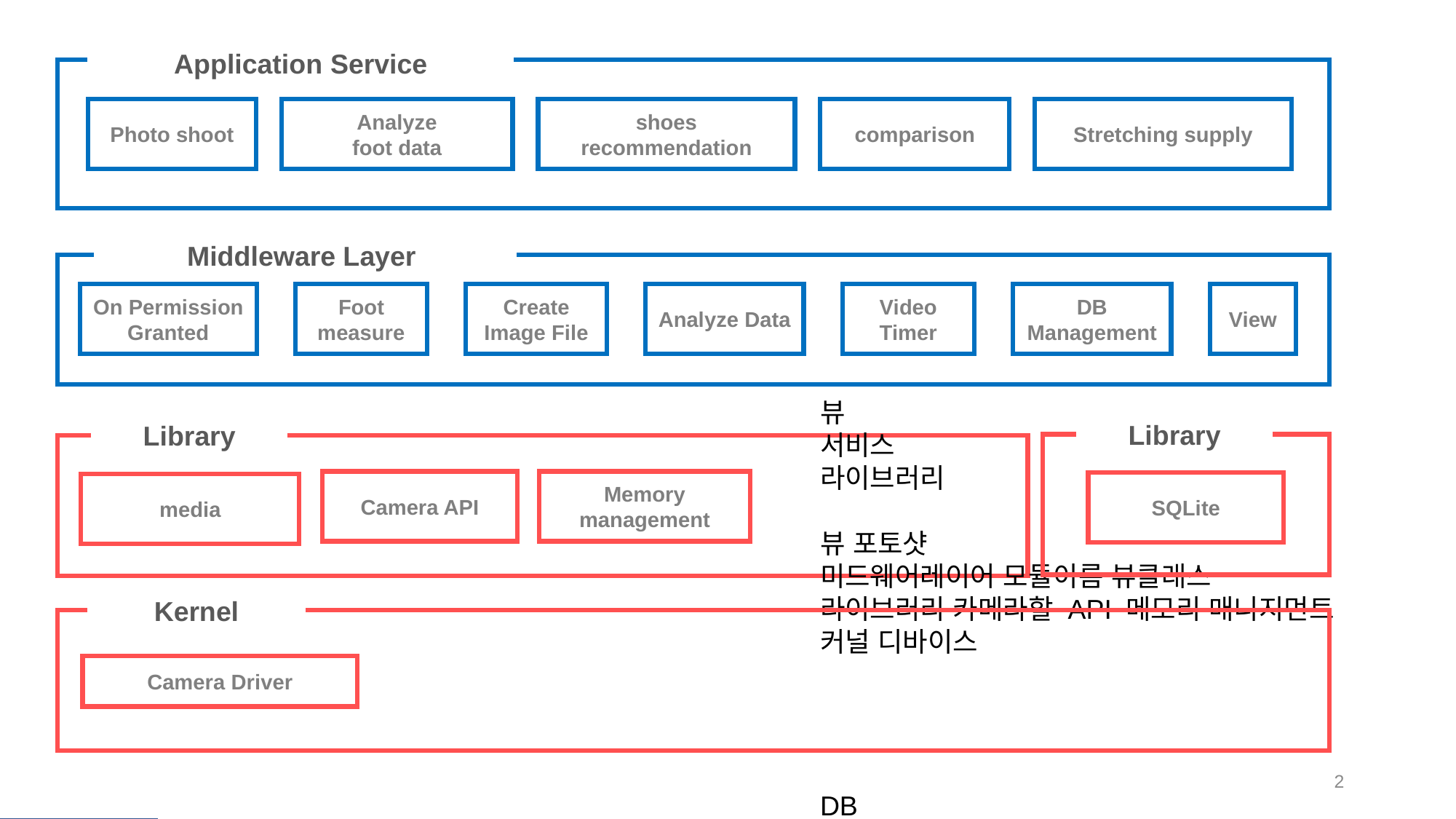

Application Service

Photo shoot
Analyze
foot data
shoes recommendation
comparison
Stretching supply
Middleware Layer

On Permission Granted
Foot measure
Create
Image File
Analyze Data
Video
Timer
DB Management
View
뷰
서비스
라이브러리

뷰 포토샷
미드웨어레이어 모듈이름 뷰클래스
라이브러리 카메라할 API 메모리 매니지먼트
커널 디바이스

DB
Library
Library

Camera API
Memory management
SQLite
media
Kernel

Camera Driver
2